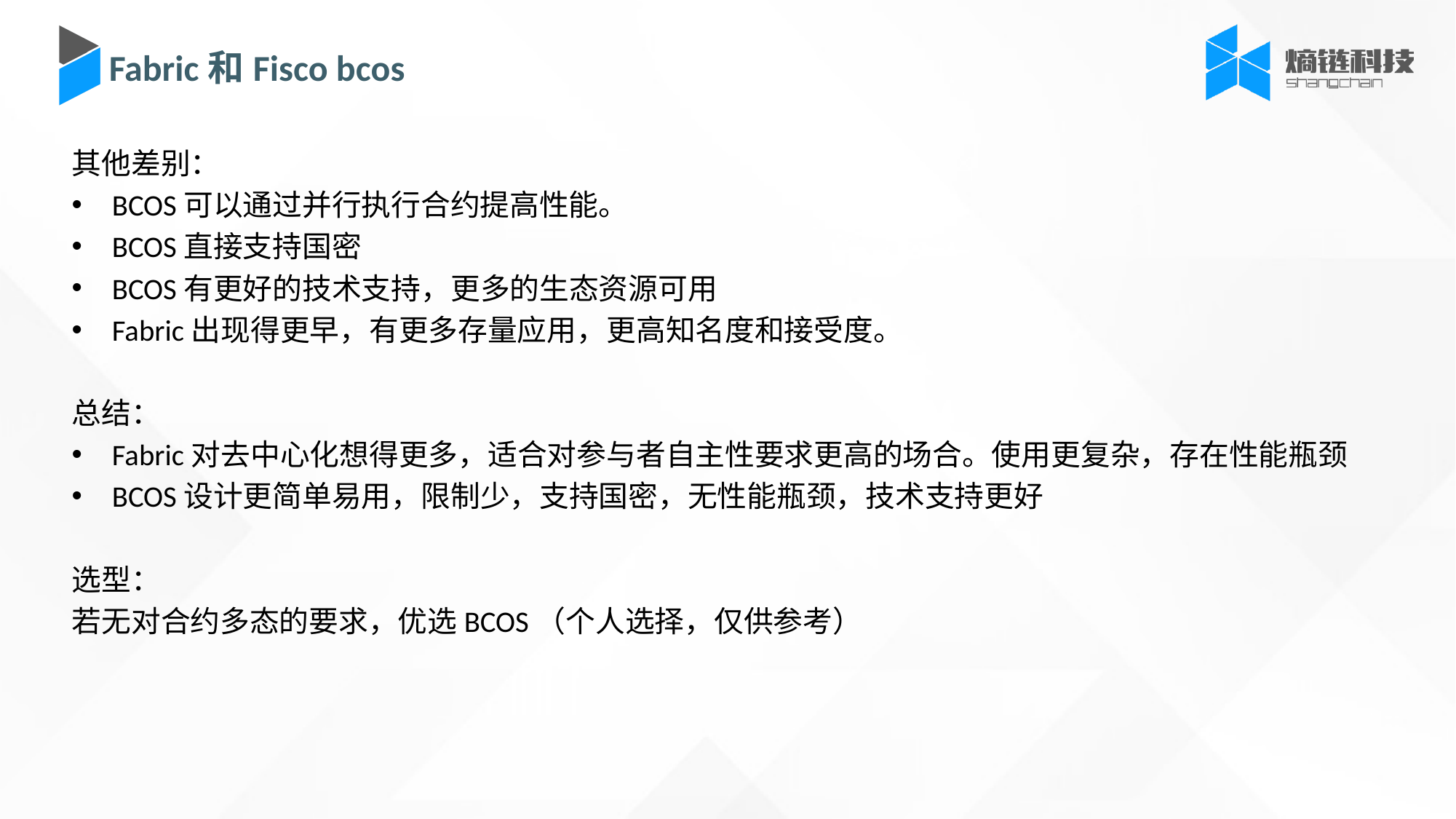

Fabric和Fisco bcos
其他差别：
BCOS可以通过并行执行合约提高性能。
BCOS直接支持国密
BCOS有更好的技术支持，更多的生态资源可用
Fabric出现得更早，有更多存量应用，更高知名度和接受度。

总结：
Fabric对去中心化想得更多，适合对参与者自主性要求更高的场合。使用更复杂，存在性能瓶颈
BCOS设计更简单易用，限制少，支持国密，无性能瓶颈，技术支持更好

选型：
若无对合约多态的要求，优选BCOS（个人选择，仅供参考）